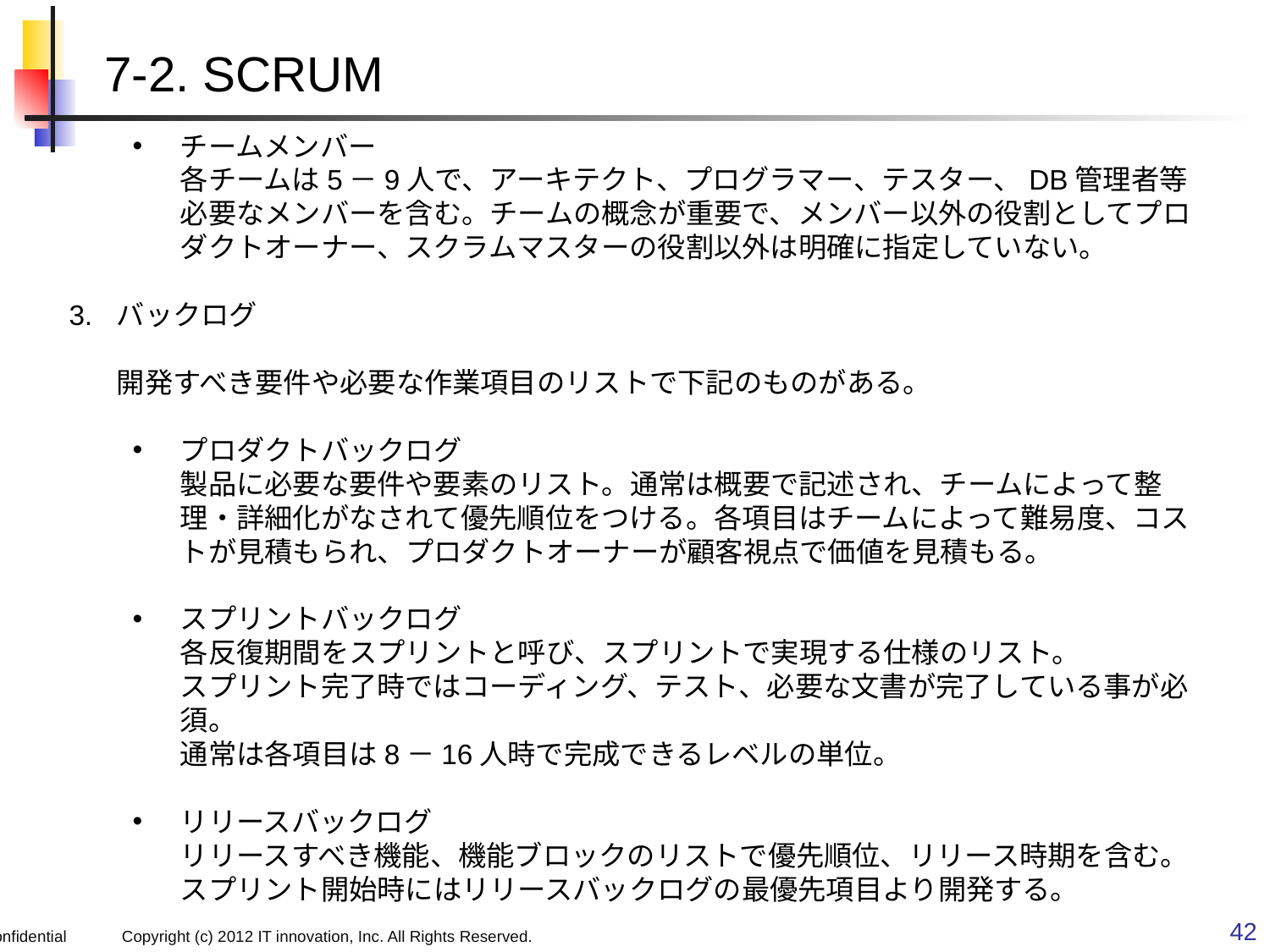

7-2. SCRUM
チームメンバー
各チームは5－9人で、アーキテクト、プログラマー、テスター、DB管理者等必要なメンバーを含む。チームの概念が重要で、メンバー以外の役割としてプロダクトオーナー、スクラムマスターの役割以外は明確に指定していない。

バックログ
開発すべき要件や必要な作業項目のリストで下記のものがある。

プロダクトバックログ
製品に必要な要件や要素のリスト。通常は概要で記述され、チームによって整理・詳細化がなされて優先順位をつける。各項目はチームによって難易度、コストが見積もられ、プロダクトオーナーが顧客視点で価値を見積もる。

スプリントバックログ
各反復期間をスプリントと呼び、スプリントで実現する仕様のリスト。
スプリント完了時ではコーディング、テスト、必要な文書が完了している事が必須。
通常は各項目は8－16人時で完成できるレベルの単位。

リリースバックログ
リリースすべき機能、機能ブロックのリストで優先順位、リリース時期を含む。スプリント開始時にはリリースバックログの最優先項目より開発する。